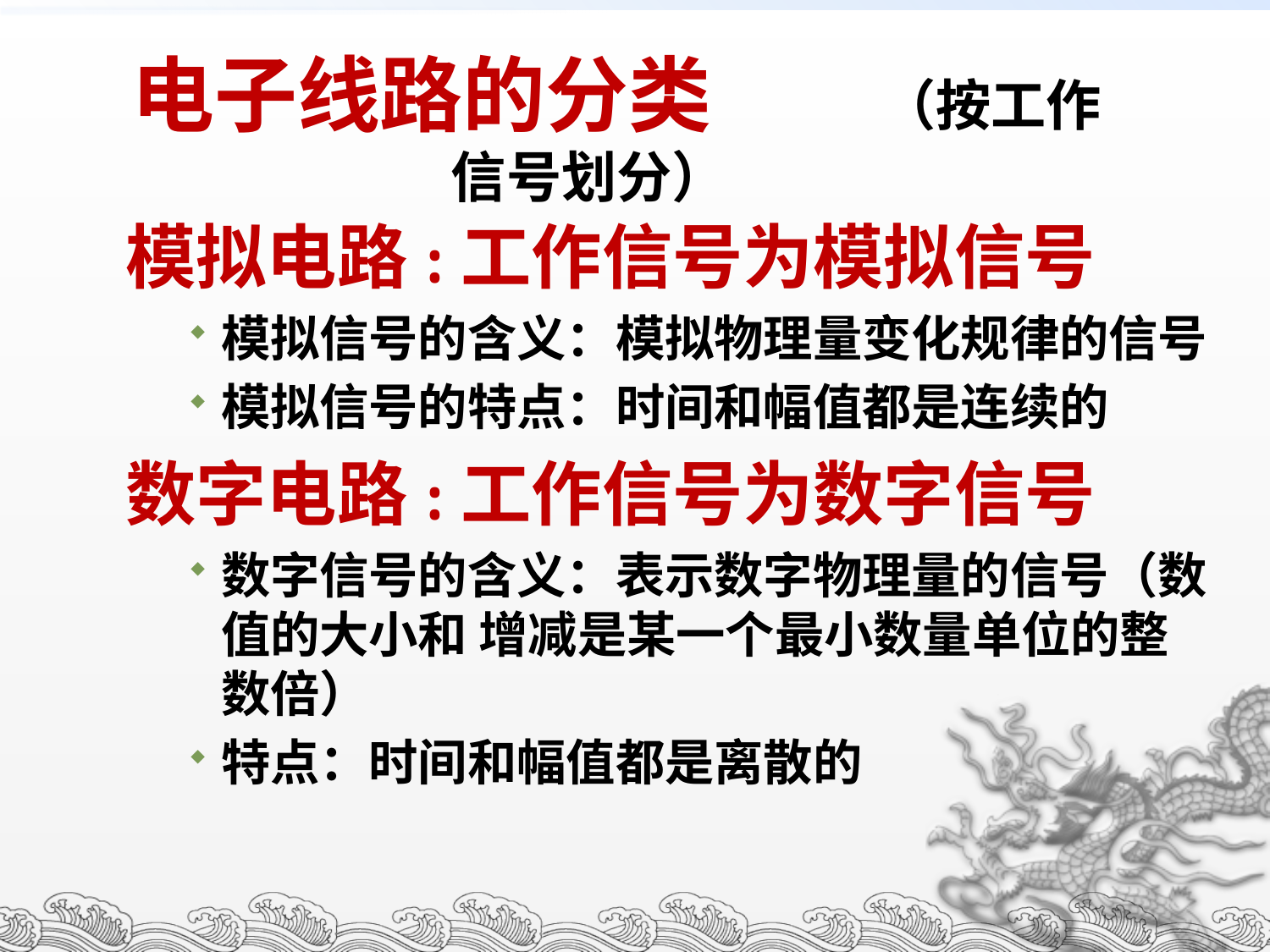

# 电子线路的分类         （按工作信号划分）
模拟电路:工作信号为模拟信号
模拟信号的含义：模拟物理量变化规律的信号
模拟信号的特点：时间和幅值都是连续的
数字电路:工作信号为数字信号
数字信号的含义：表示数字物理量的信号（数值的大小和 增减是某一个最小数量单位的整数倍）
特点：时间和幅值都是离散的